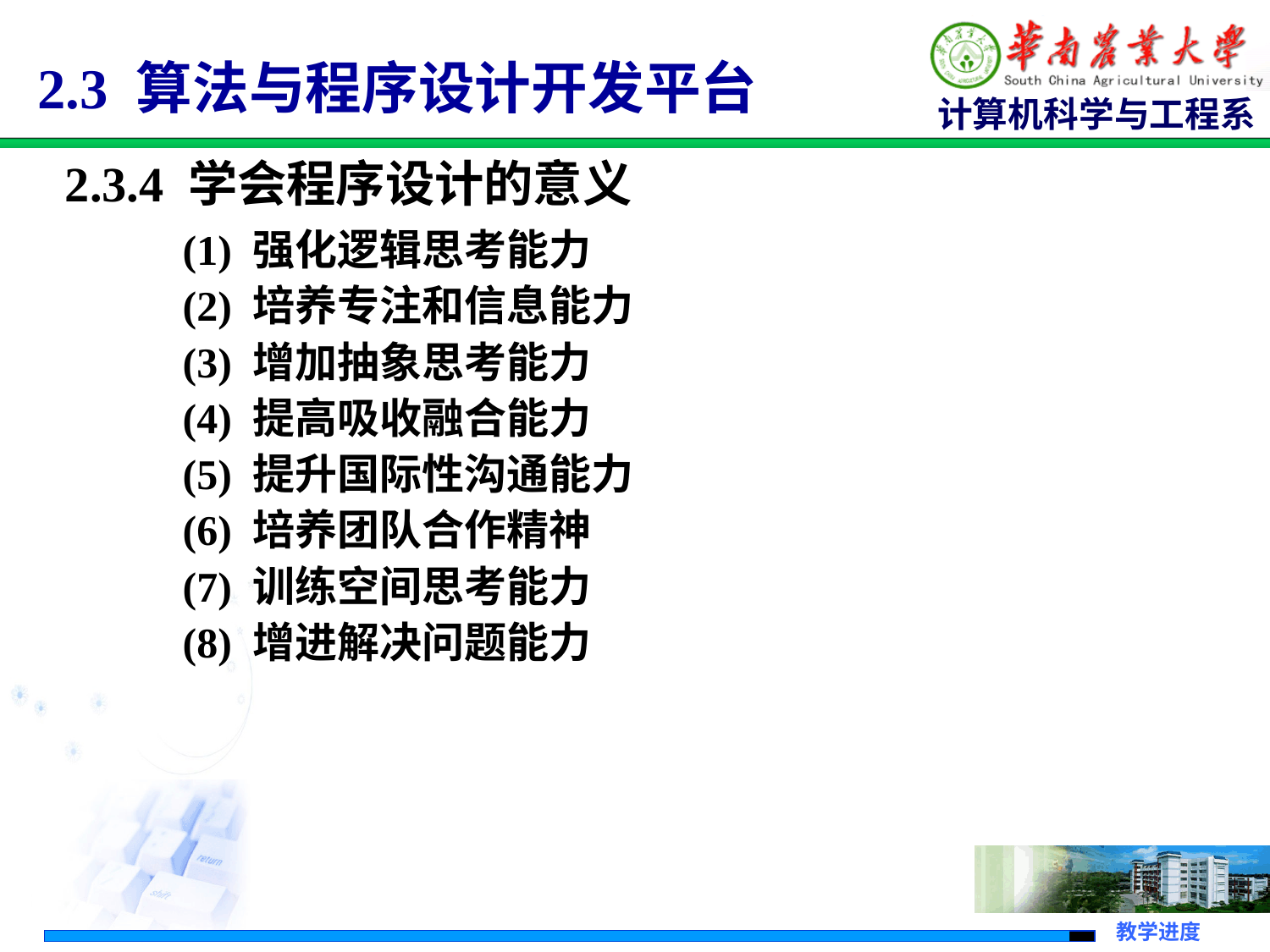

2.3 算法与程序设计开发平台
2.3.4 学会程序设计的意义
         (1) 强化逻辑思考能力
         (2) 培养专注和信息能力
         (3) 增加抽象思考能力
         (4) 提高吸收融合能力
         (5) 提升国际性沟通能力
         (6) 培养团队合作精神
         (7) 训练空间思考能力
         (8) 增进解决问题能力